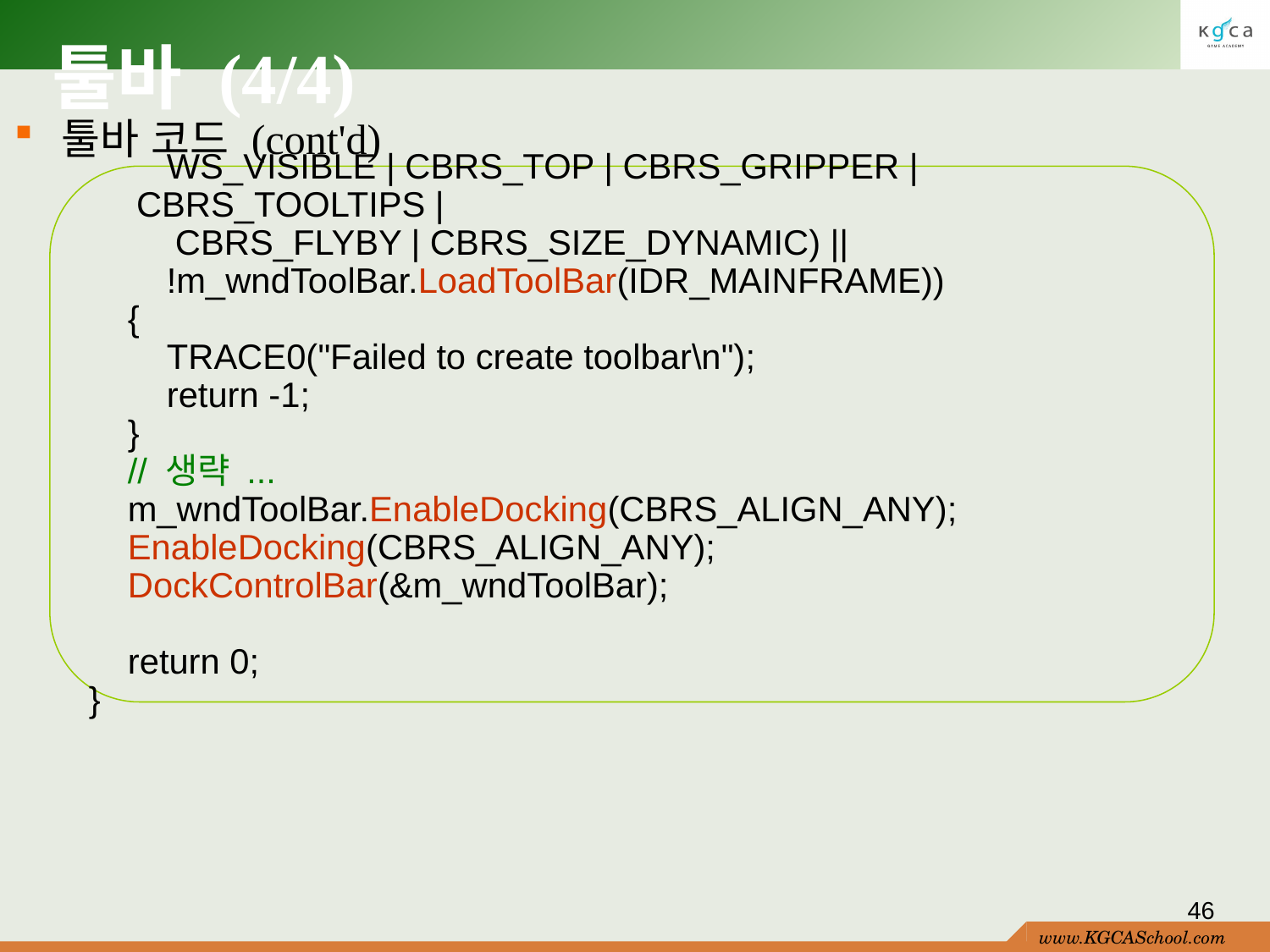

# 툴바 (4/4)
툴바 코드 (cont'd)
        WS_VISIBLE | CBRS_TOP | CBRS_GRIPPER | CBRS_TOOLTIPS |
    CBRS_FLYBY | CBRS_SIZE_DYNAMIC) ||
        !m_wndToolBar.LoadToolBar(IDR_MAINFRAME))
    {
        TRACE0("Failed to create toolbar\n");
        return -1;
    }
    // 생략 ...
    m_wndToolBar.EnableDocking(CBRS_ALIGN_ANY);
    EnableDocking(CBRS_ALIGN_ANY);
    DockControlBar(&m_wndToolBar);

    return 0;
}
46